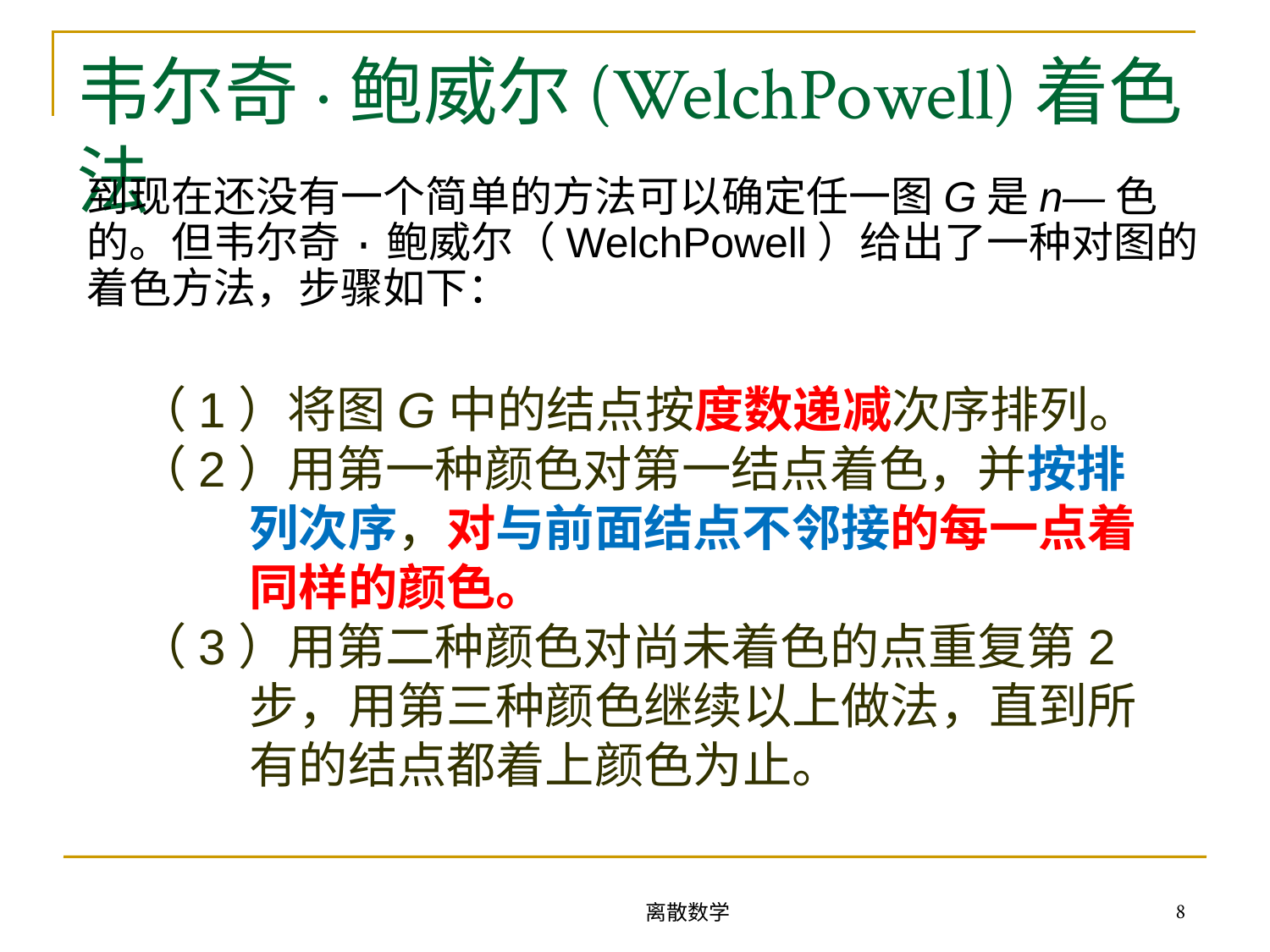

# 韦尔奇·鲍威尔(WelchPowell)着色法
到现在还没有一个简单的方法可以确定任一图G是n―色的。但韦尔奇·鲍威尔（WelchPowell）给出了一种对图的着色方法，步骤如下：
（1）将图G中的结点按度数递减次序排列。
（2）用第一种颜色对第一结点着色，并按排列次序，对与前面结点不邻接的每一点着同样的颜色。
（3）用第二种颜色对尚未着色的点重复第2步，用第三种颜色继续以上做法，直到所有的结点都着上颜色为止。

离散数学
8